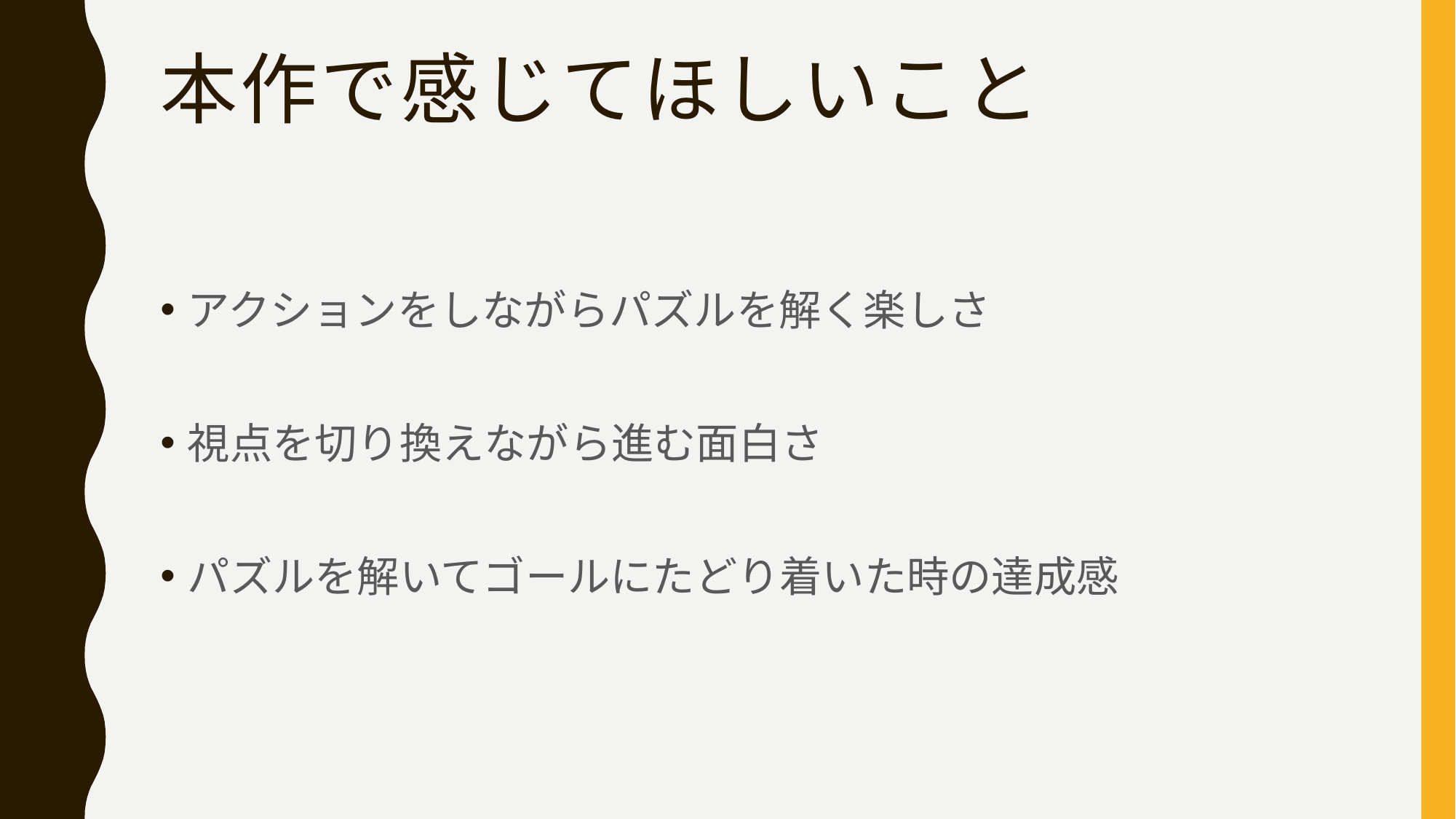

# 本作で感じてほしいこと
アクションをしながらパズルを解く楽しさ

視点を切り換えながら進む面白さ

パズルを解いてゴールにたどり着いた時の達成感